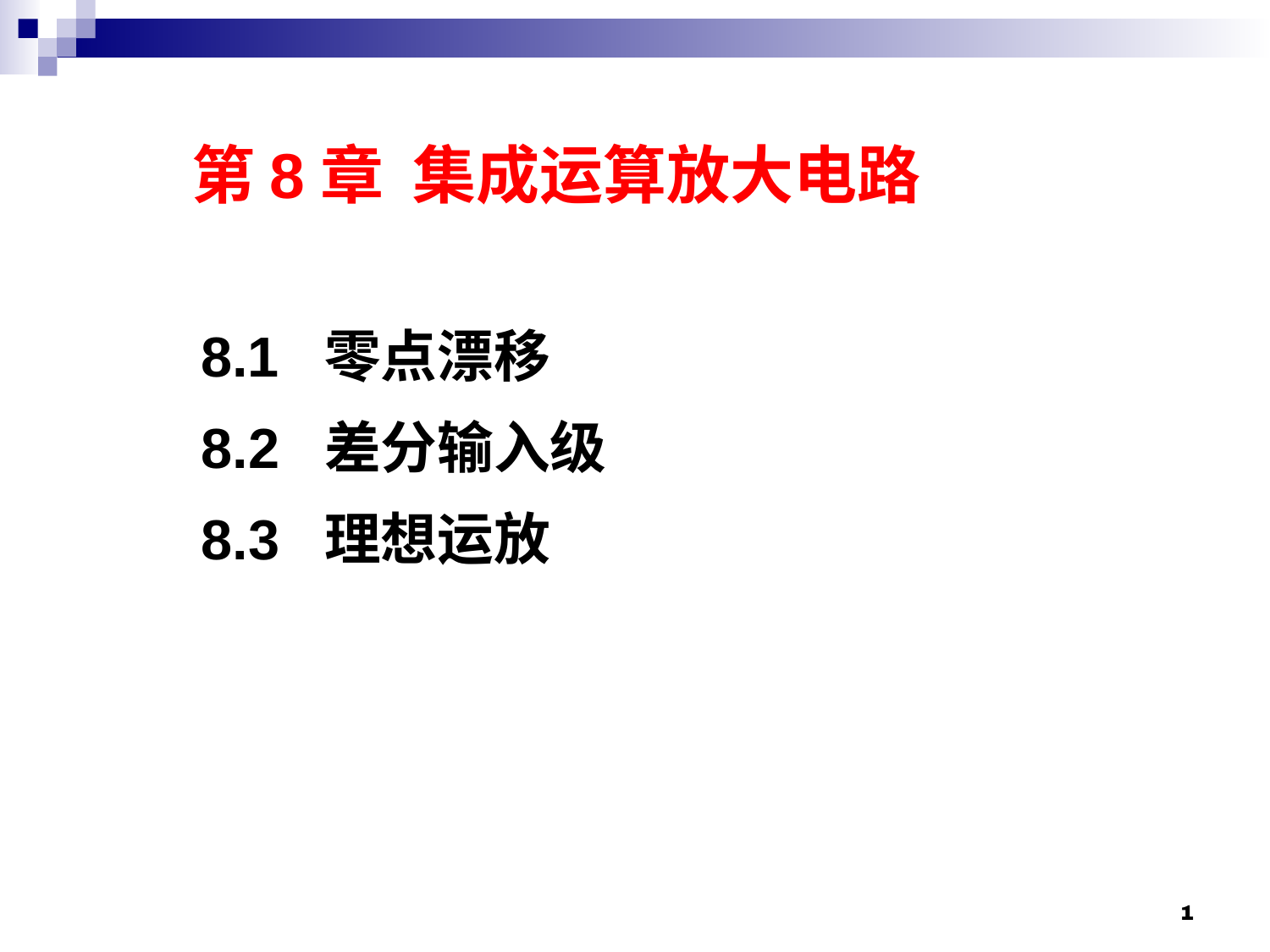

# 第8章  集成运算放大电路
8.1  零点漂移
8.2  差分输入级
8.3  理想运放
1